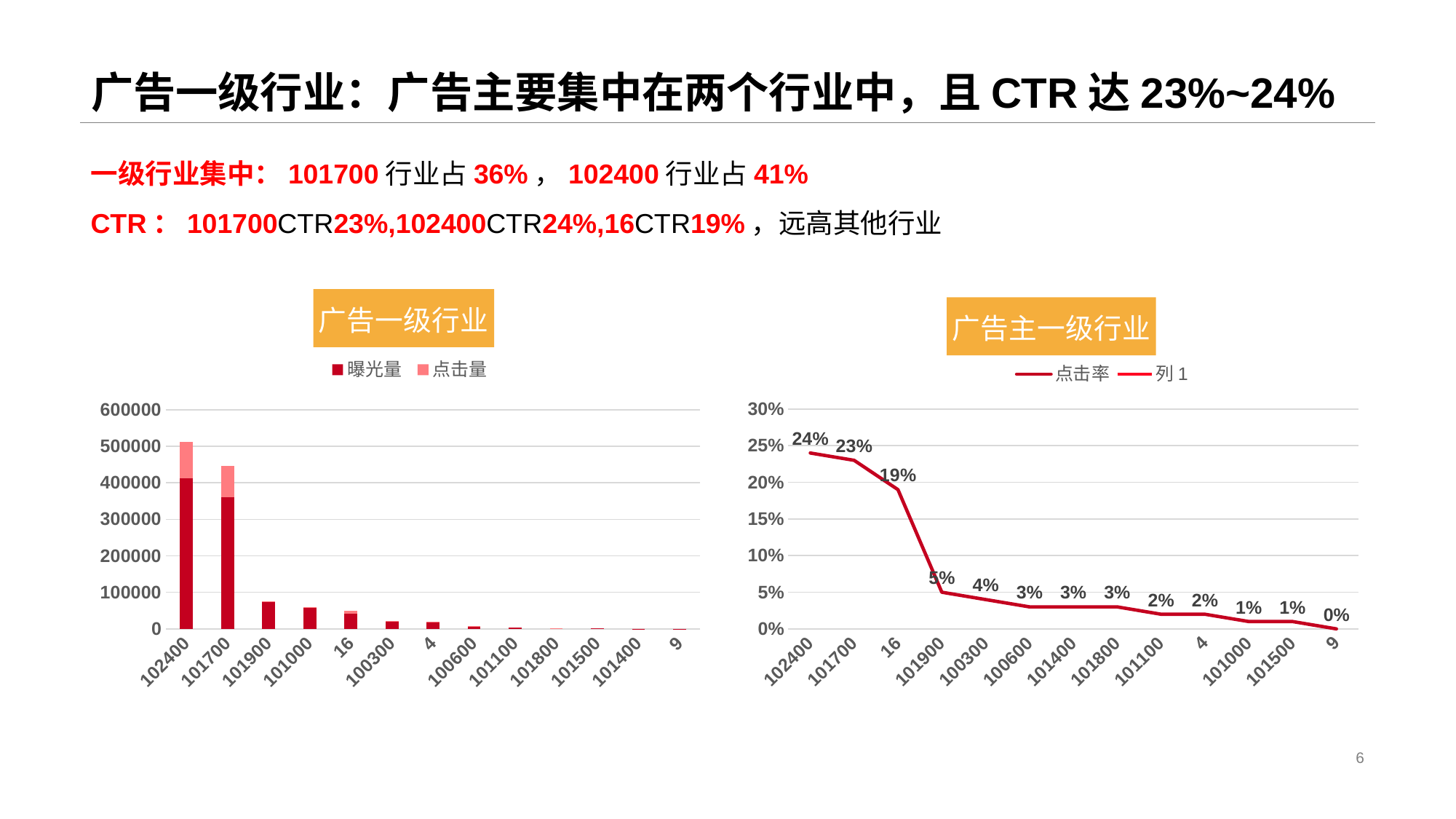

# 广告一级行业：广告主要集中在两个行业中，且CTR达23%~24%
一级行业集中：101700行业占36%，102400行业占41%
CTR：101700CTR23%,102400CTR24%,16CTR19%，远高其他行业

### Chart: 广告一级行业

| Category | 曝光量 | 点击量 |
|---|---|---|
| 102400 | 411980.0 | 100518.0 |
| 101700 | 361436.0 | 84570.0 |
| 101900 | 72843.0 | 3279.0 |
| 101000 | 58797.0 | 733.0 |
| 16 | 40900.0 | 7972.0 |
| 100300 | 20476.0 | 835.0 |
| 4 | 19441.0 | 484.0 |
| 100600 | 7558.0 | 214.0 |
| 101100 | 3332.0 | 65.0 |
| 101800 | 2680.0 | 77.0 |
| 101500 | 1563.0 | 21.0 |
| 101400 | 613.0 | 19.0 |
| 9 | 31.0 | 0.0 |

### Chart: 广告主一级行业

| Category | 点击率 | 列1 |
|---|---|---|
| 102400 | 0.24 | None |
| 101700 | 0.23 | None |
| 16 | 0.19 | None |
| 101900 | 0.05 | None |
| 100300 | 0.04 | None |
| 100600 | 0.03 | None |
| 101400 | 0.03 | None |
| 101800 | 0.03 | None |
| 101100 | 0.02 | None |
| 4 | 0.02 | None |
| 101000 | 0.01 | None |
| 101500 | 0.01 | None |
| 9 | 0.0 | None |
6